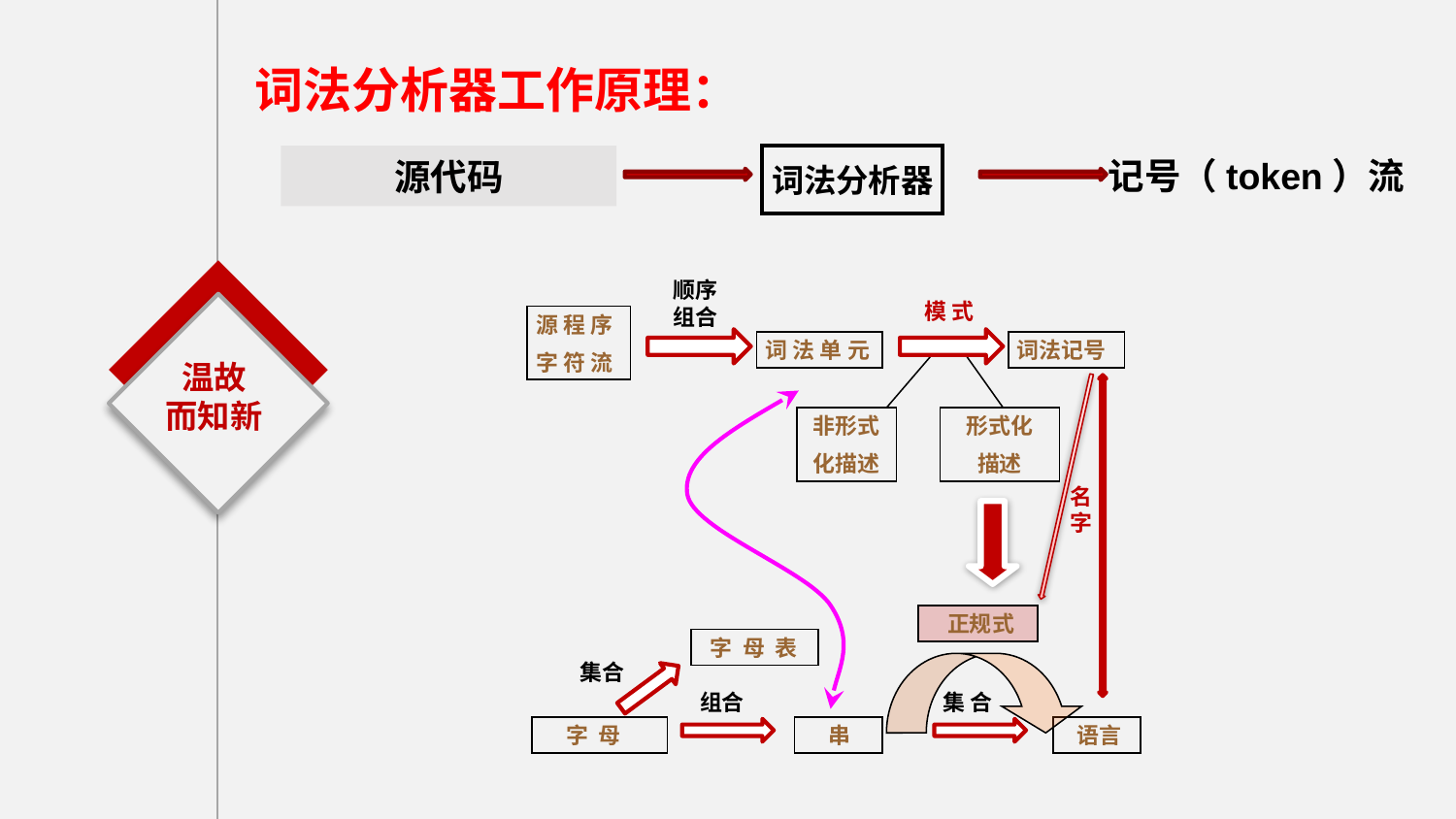

词法分析器工作原理：
源代码
词法分析器
记号（token）流

顺序组合
 模 式
源 程 序
字 符 流
词 法 单 元
词法记号

非形式
化描述
形式化
描述
名字

   正规式
 字  母  表
集合
组合
集 合
    字  母
    串
  语言

温故
而知新